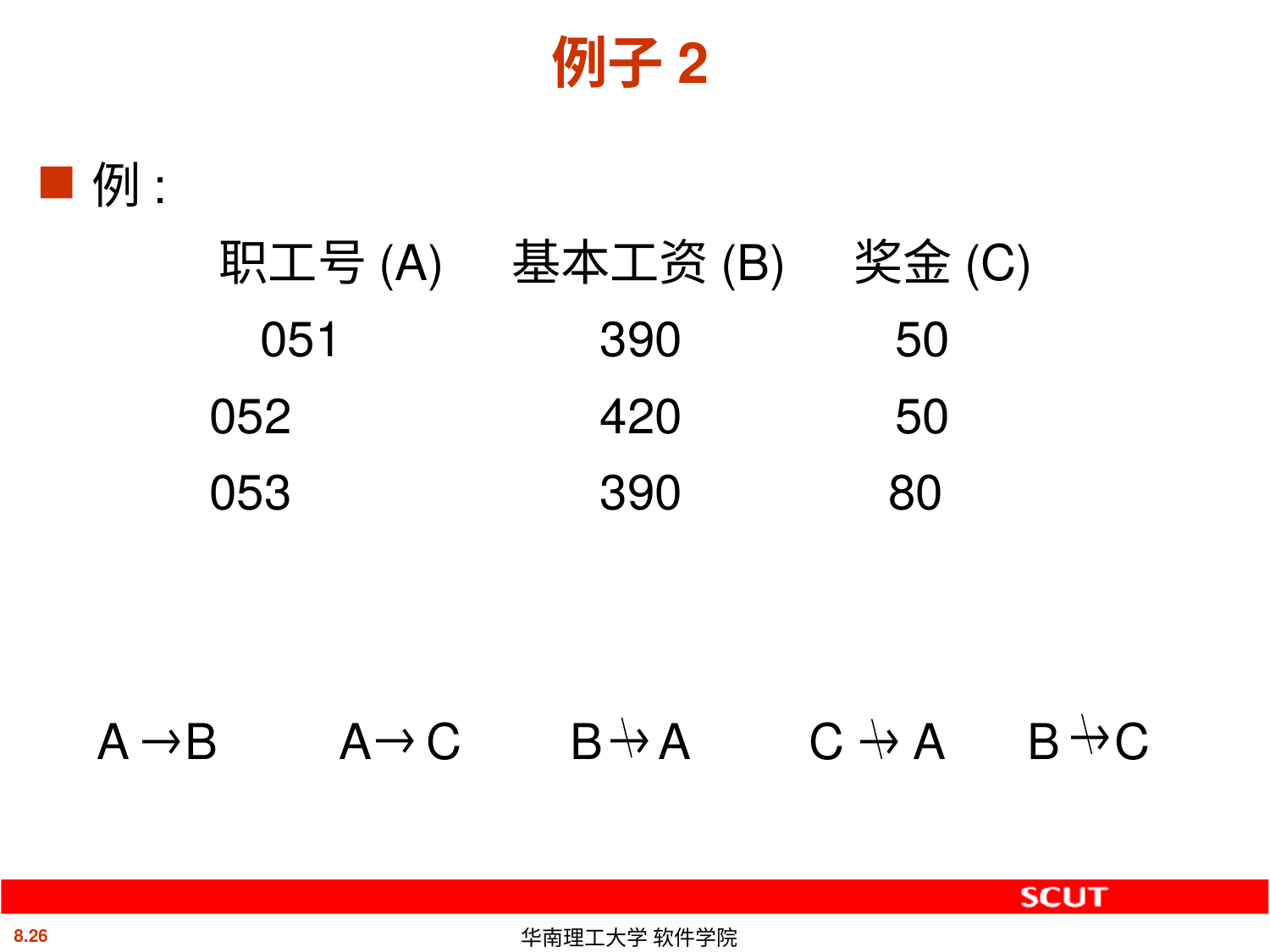

# 例子2
例:
		职工号(A)    基本工资(B)	奖金(C)
		   051			390		   50
            052			420		   50
            053			390               80

→

→
→

→
→

A    B
A    C
B    A
C     A
B    C